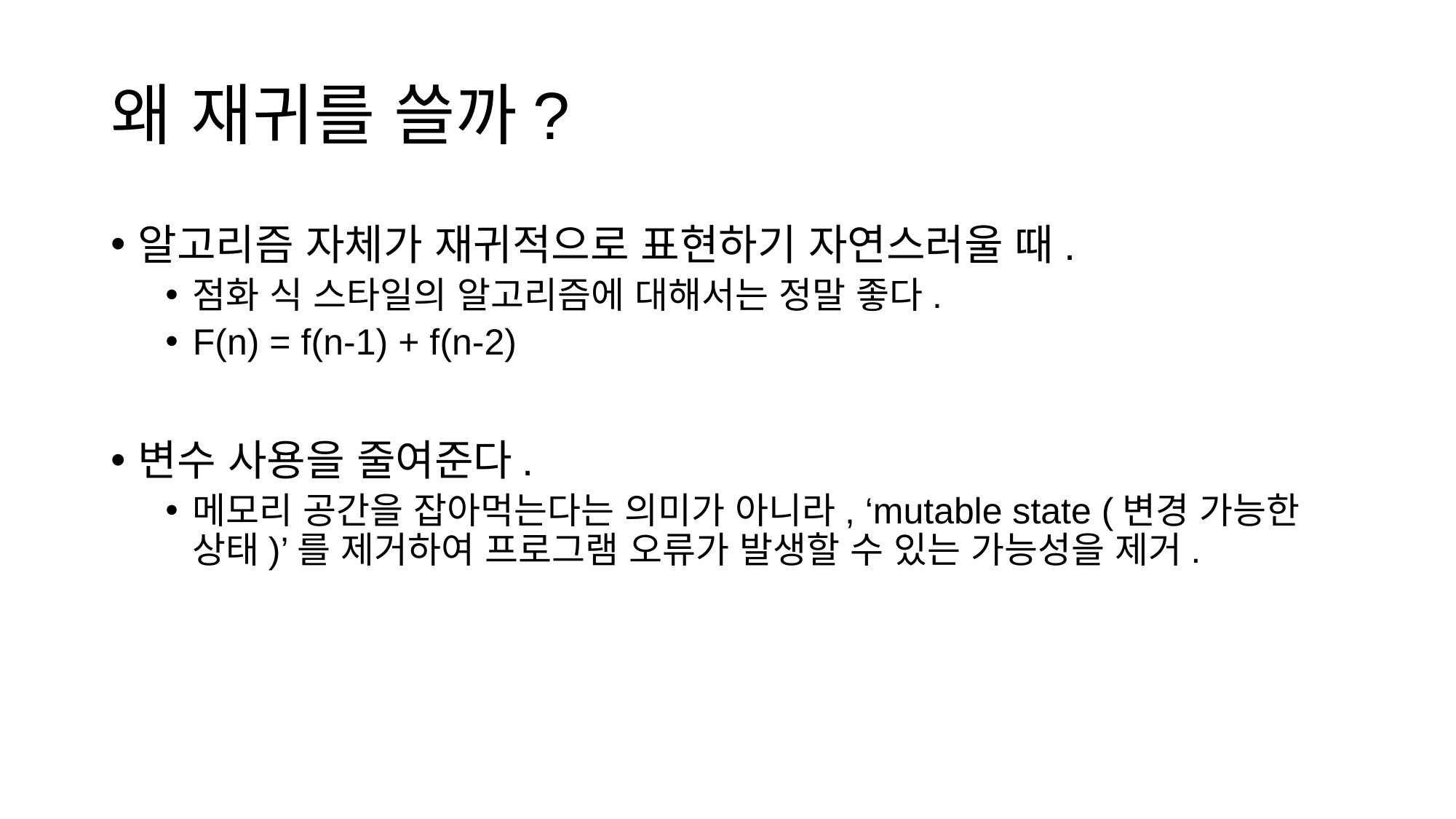

# 왜 재귀를 쓸까?
알고리즘 자체가 재귀적으로 표현하기 자연스러울 때.
점화 식 스타일의 알고리즘에 대해서는 정말 좋다.
F(n) = f(n-1) + f(n-2)

변수 사용을 줄여준다.
메모리 공간을 잡아먹는다는 의미가 아니라, ‘mutable state (변경 가능한 상태)’를 제거하여 프로그램 오류가 발생할 수 있는 가능성을 제거.